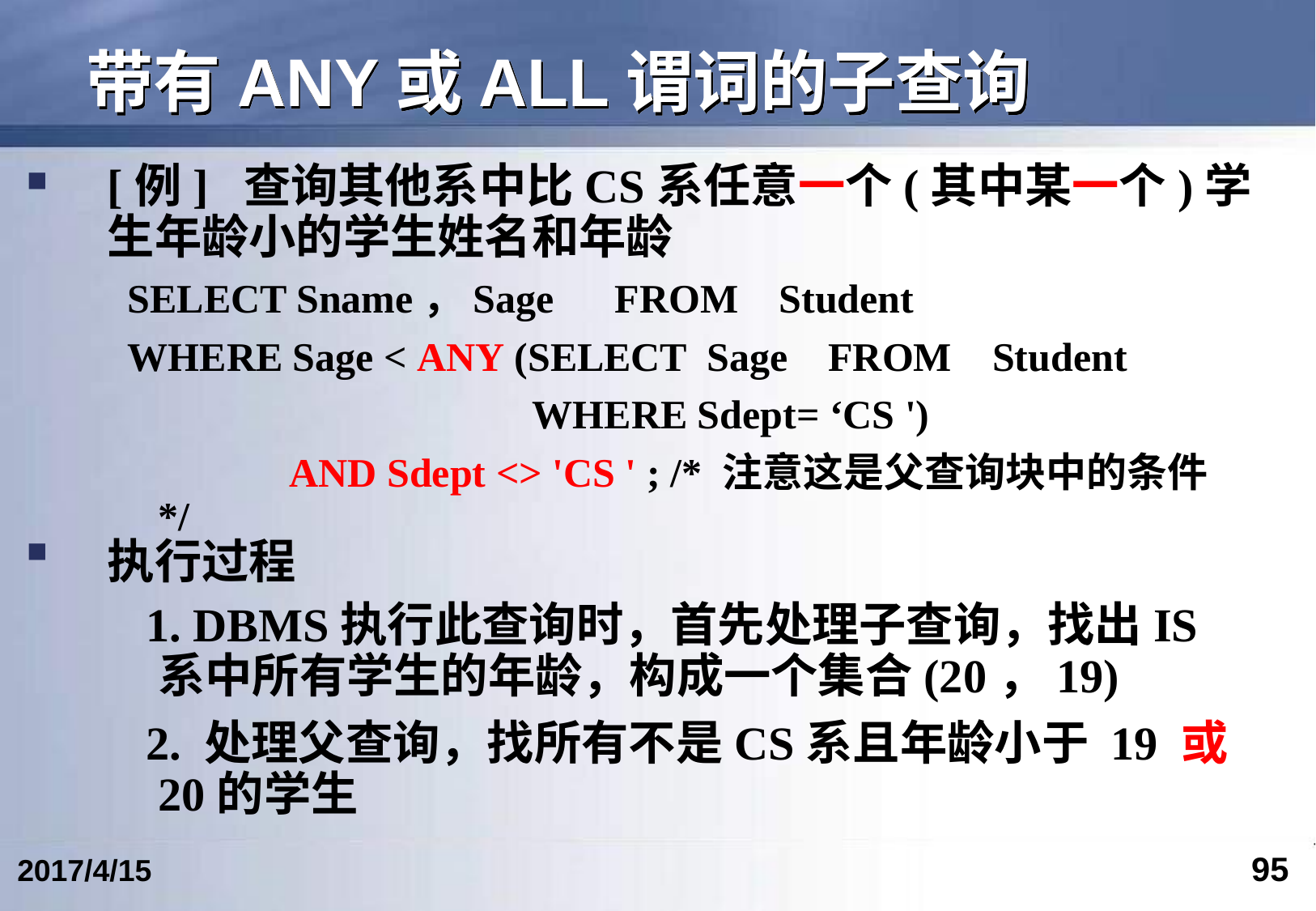

# 带有ANY或ALL谓词的子查询
[例]  查询其他系中比CS系任意一个(其中某一个)学生年龄小的学生姓名和年龄
    SELECT Sname，Sage      FROM    Student
    WHERE Sage < ANY (SELECT  Sage    FROM    Student
                                            WHERE Sdept= ‘CS ')
                    AND Sdept <> 'CS ' ; /* 注意这是父查询块中的条件 */
执行过程
     1. DBMS执行此查询时，首先处理子查询，找出IS系中所有学生的年龄，构成一个集合(20，19)
     2. 处理父查询，找所有不是CS系且年龄小于 19 或 20的学生
95
2017/4/15